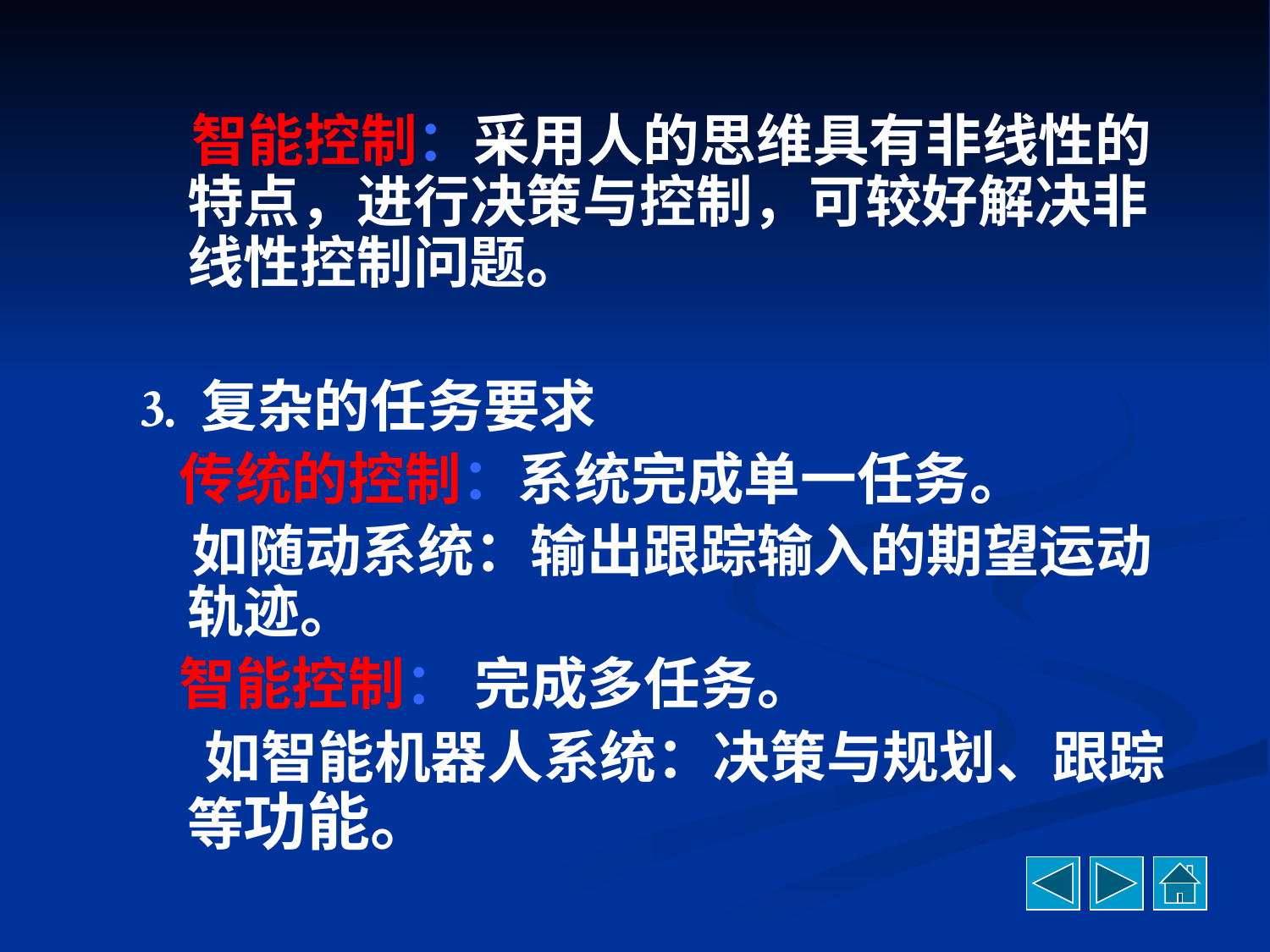

智能控制：采用人的思维具有非线性的特点，进行决策与控制，可较好解决非线性控制问题。

3. 复杂的任务要求
  传统的控制：系统完成单一任务。
   如随动系统：输出跟踪输入的期望运动轨迹。
  智能控制： 完成多任务。
    如智能机器人系统：决策与规划、跟踪等功能。